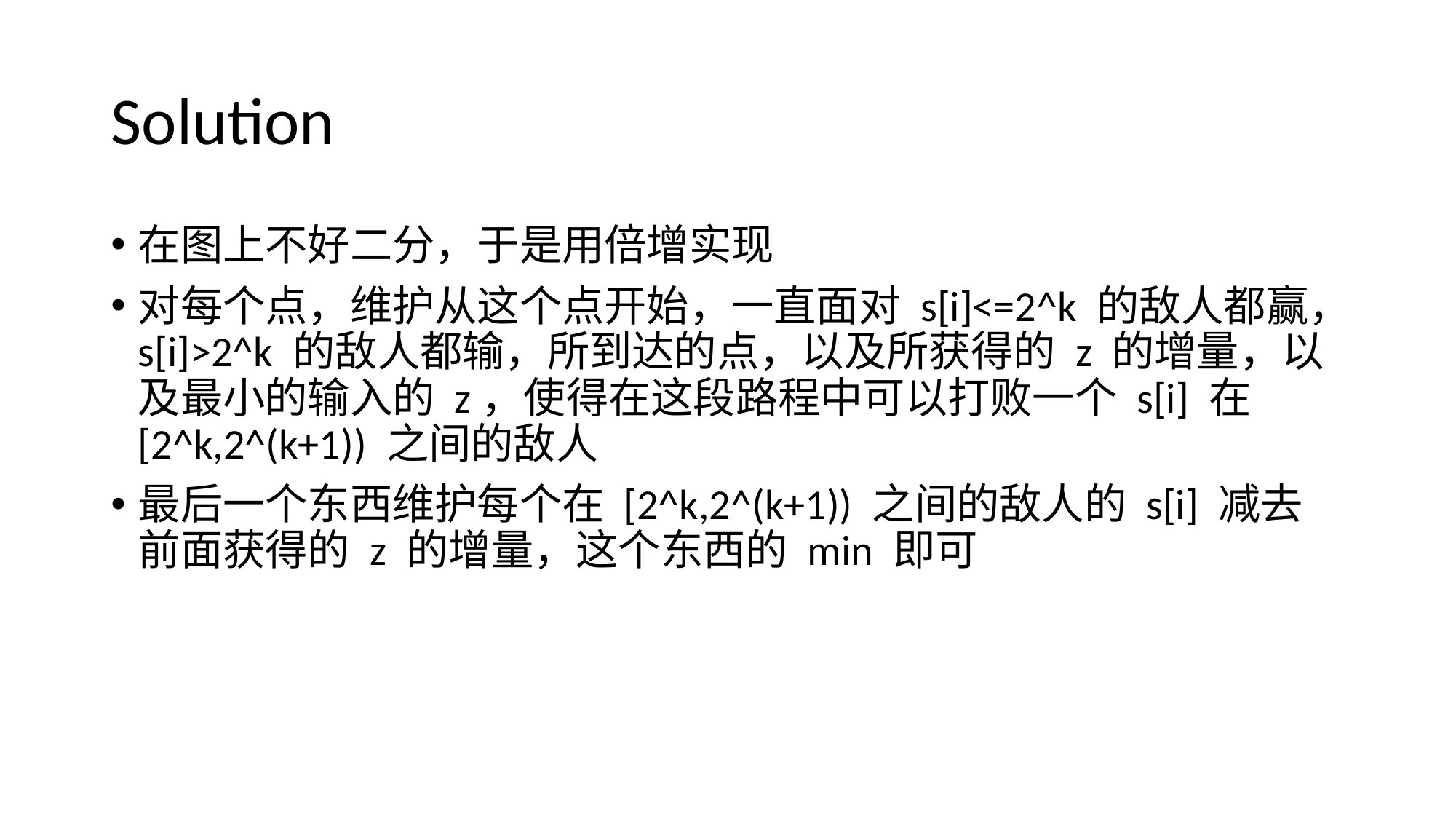

# Solution
在图上不好二分，于是用倍增实现
对每个点，维护从这个点开始，一直面对 s[i]<=2^k 的敌人都赢，s[i]>2^k 的敌人都输，所到达的点，以及所获得的 z 的增量，以及最小的输入的 z，使得在这段路程中可以打败一个 s[i] 在 [2^k,2^(k+1)) 之间的敌人
最后一个东西维护每个在 [2^k,2^(k+1)) 之间的敌人的 s[i] 减去前面获得的 z 的增量，这个东西的 min 即可